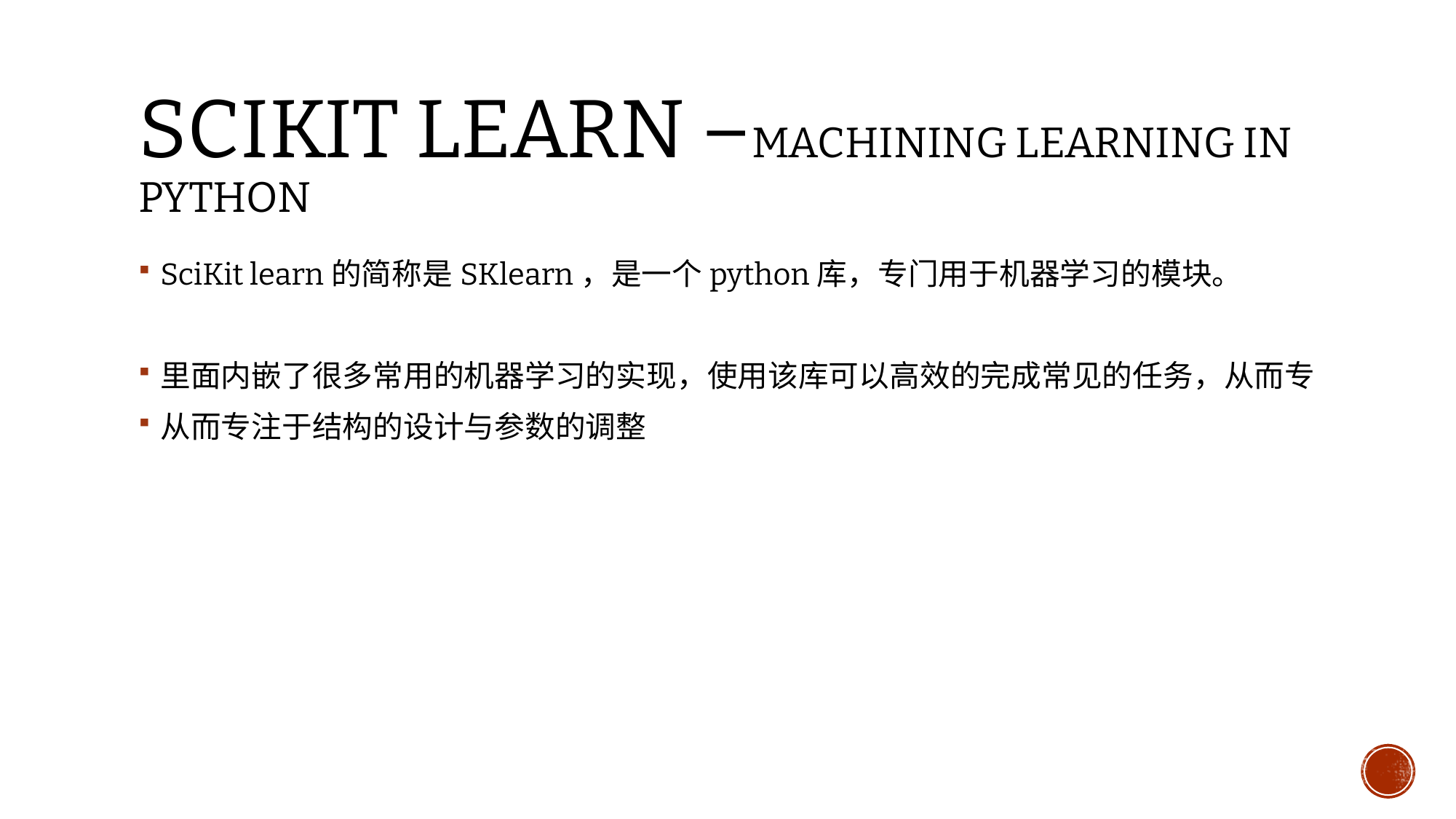

# Scikit learn –Machining Learning in Python
SciKit learn的简称是SKlearn，是一个python库，专门用于机器学习的模块。

里面内嵌了很多常用的机器学习的实现，使用该库可以高效的完成常见的任务，从而专
从而专注于结构的设计与参数的调整